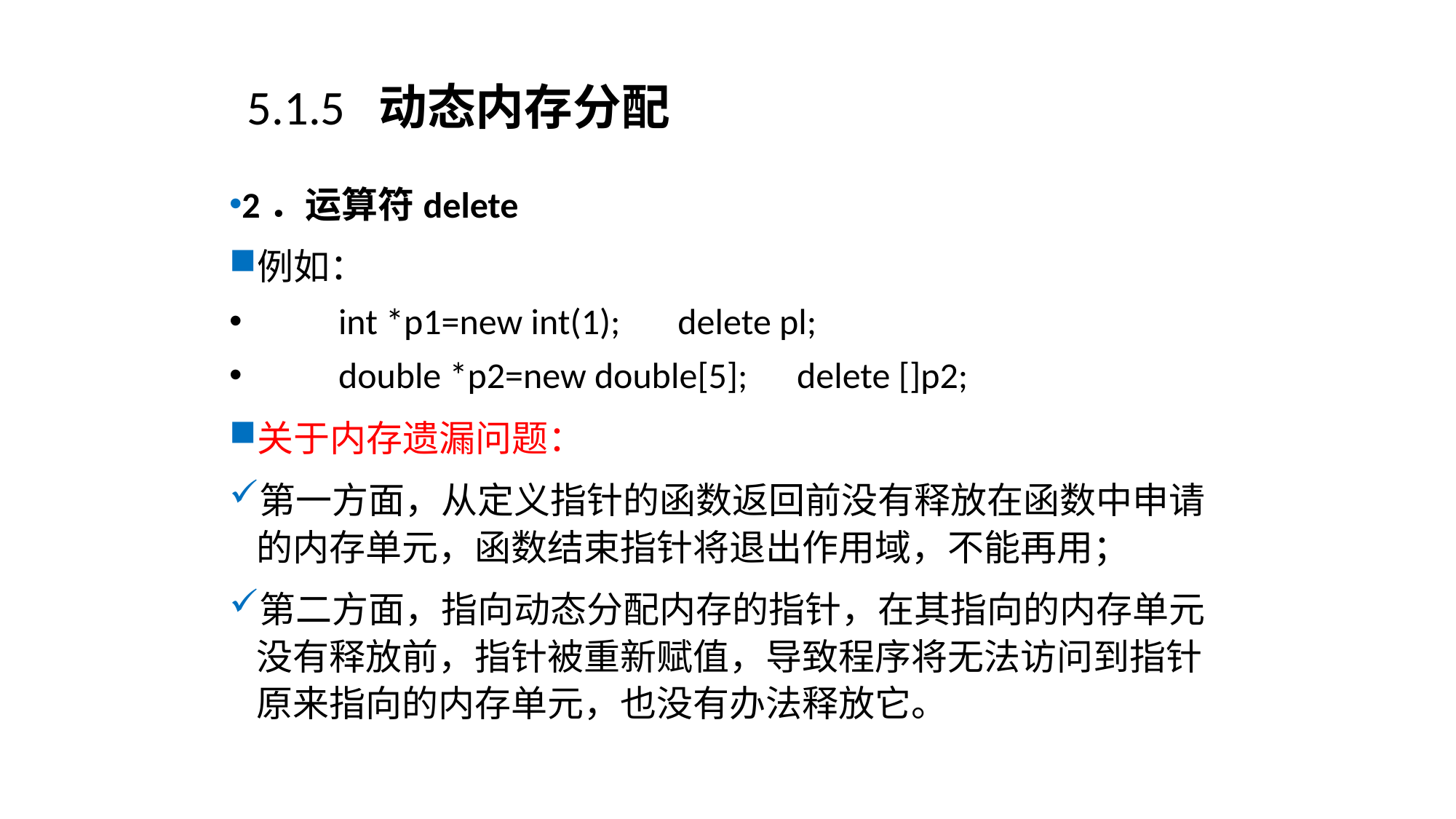

# 5.1.5  动态内存分配
2．运算符delete
例如：
          int *p1=new int(1);       delete pl;
          double *p2=new double[5];      delete []p2;
关于内存遗漏问题：
第一方面，从定义指针的函数返回前没有释放在函数中申请的内存单元，函数结束指针将退出作用域，不能再用；
第二方面，指向动态分配内存的指针，在其指向的内存单元没有释放前，指针被重新赋值，导致程序将无法访问到指针原来指向的内存单元，也没有办法释放它。